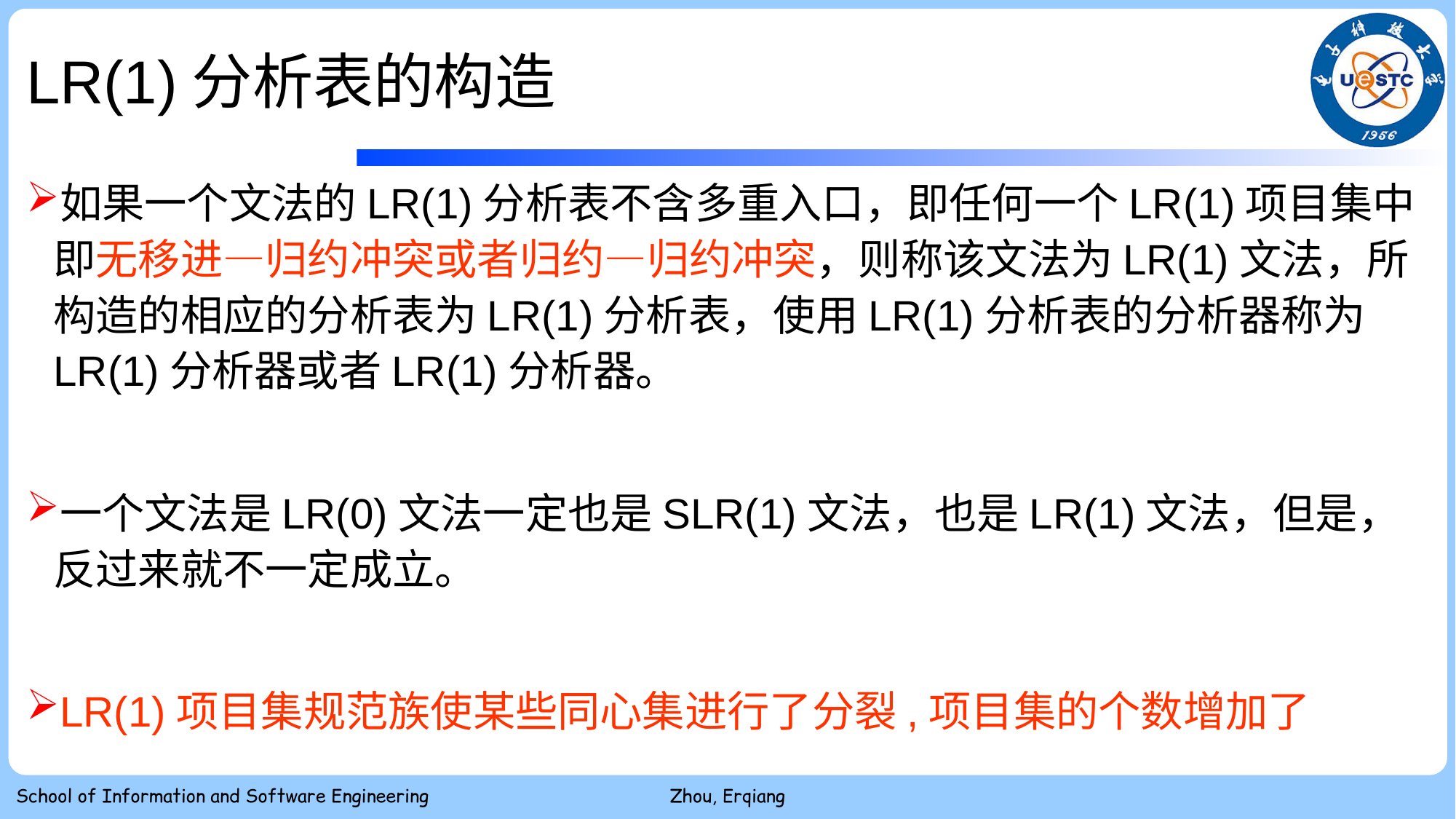

# LR(1)分析表的构造
如果一个文法的LR(1)分析表不含多重入口，即任何一个LR(1)项目集中即无移进—归约冲突或者归约—归约冲突，则称该文法为LR(1)文法，所构造的相应的分析表为LR(1)分析表，使用LR(1)分析表的分析器称为LR(1)分析器或者LR(1)分析器。

一个文法是LR(0)文法一定也是SLR(1)文法，也是LR(1)文法，但是，反过来就不一定成立。

LR(1)项目集规范族使某些同心集进行了分裂,项目集的个数增加了
School of Information and Software Engineering
Zhou, Erqiang
12